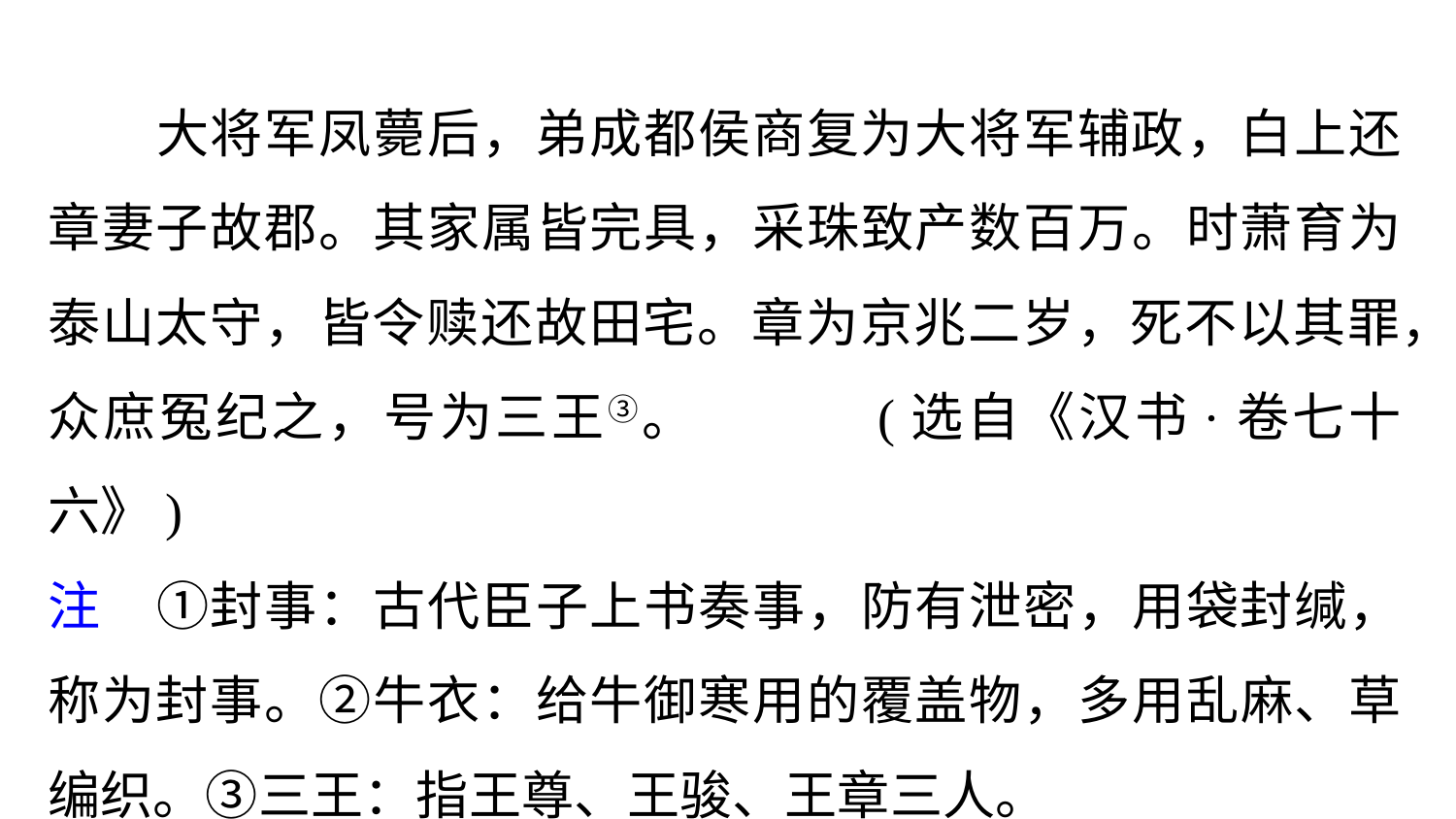

大将军凤薨后，弟成都侯商复为大将军辅政，白上还章妻子故郡。其家属皆完具，采珠致产数百万。时萧育为泰山太守，皆令赎还故田宅。章为京兆二岁，死不以其罪，众庶冤纪之，号为三王③。	   (选自《汉书·卷七十六》)
注　①封事：古代臣子上书奏事，防有泄密，用袋封缄，称为封事。②牛衣：给牛御寒用的覆盖物，多用乱麻、草编织。③三王：指王尊、王骏、王章三人。